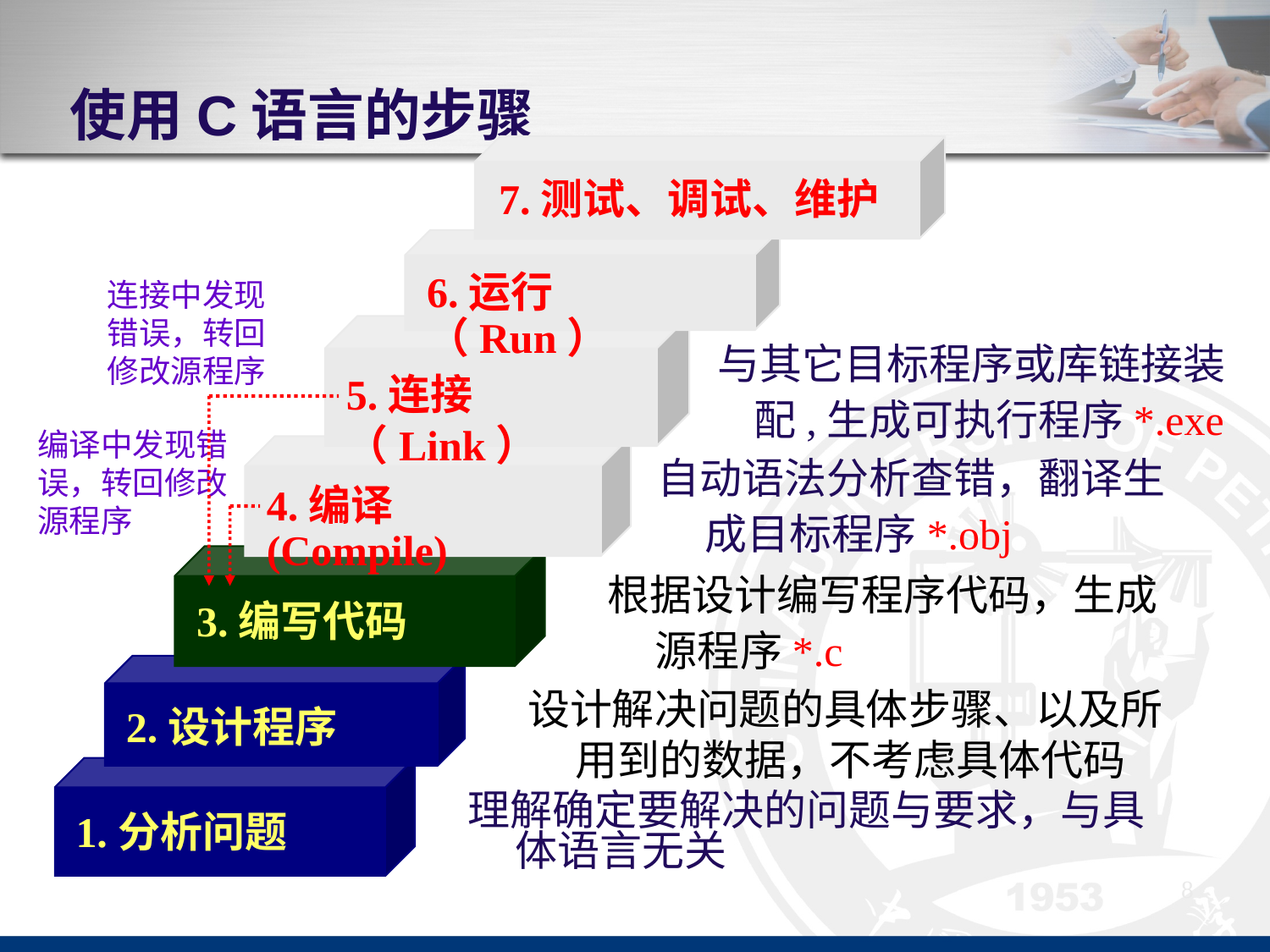

# 使用C语言的步骤

7.测试、调试、维护

6.运行 （Run）
连接中发现错误，转回修改源程序

5.连接（Link）
与其它目标程序或库链接装配,生成可执行程序*.exe

编译中发现错误，转回修改源程序

4.编译(Compile)
自动语法分析查错，翻译生成目标程序*.obj

3.编写代码
根据设计编写程序代码，生成源程序*.c

2.设计程序
设计解决问题的具体步骤、以及所用到的数据，不考虑具体代码

1.分析问题
理解确定要解决的问题与要求，与具体语言无关
8